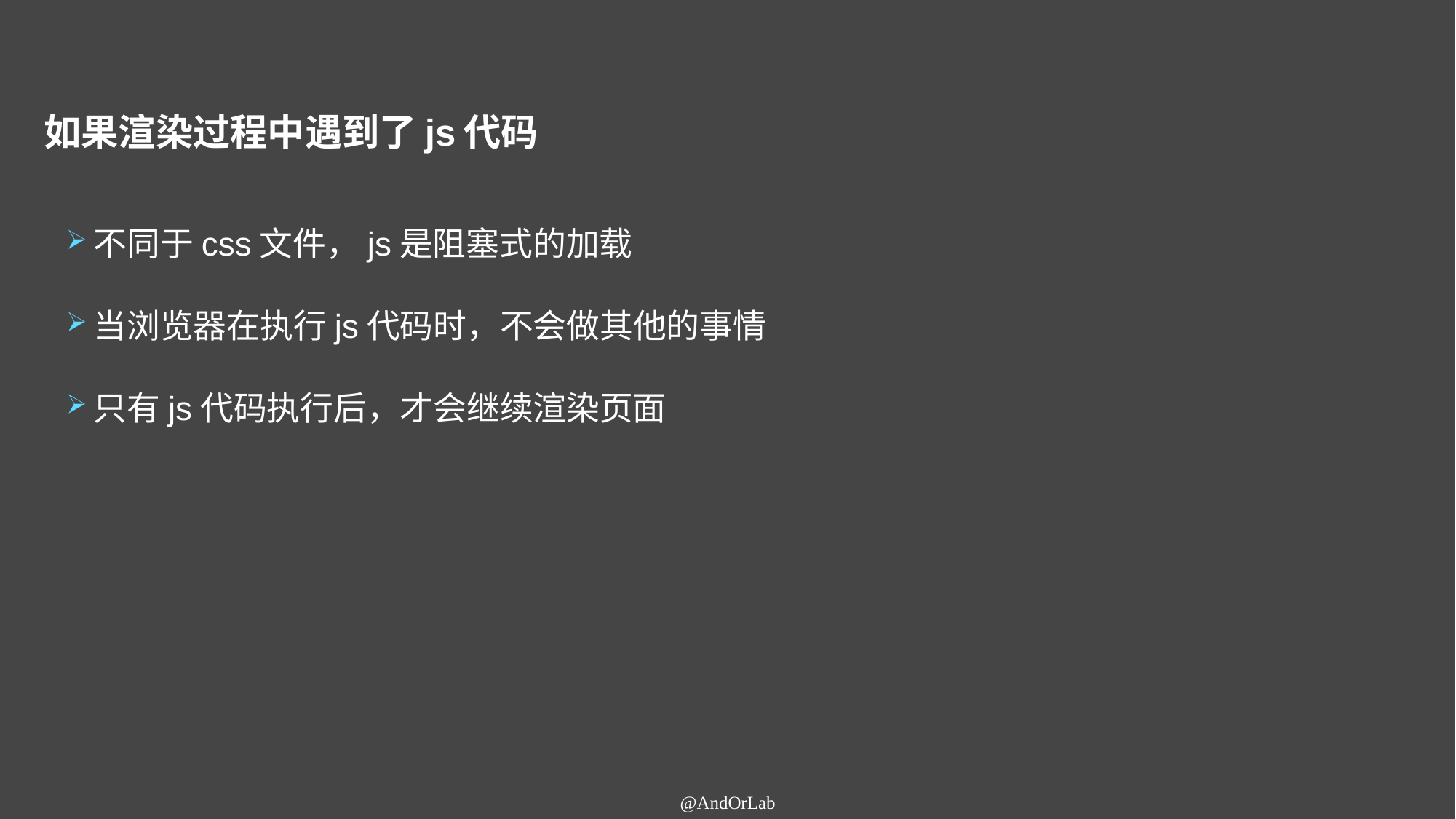

如果渲染过程中遇到了js代码

不同于css文件，js是阻塞式的加载

当浏览器在执行js代码时，不会做其他的事情

只有js代码执行后，才会继续渲染页面

@AndOrLab